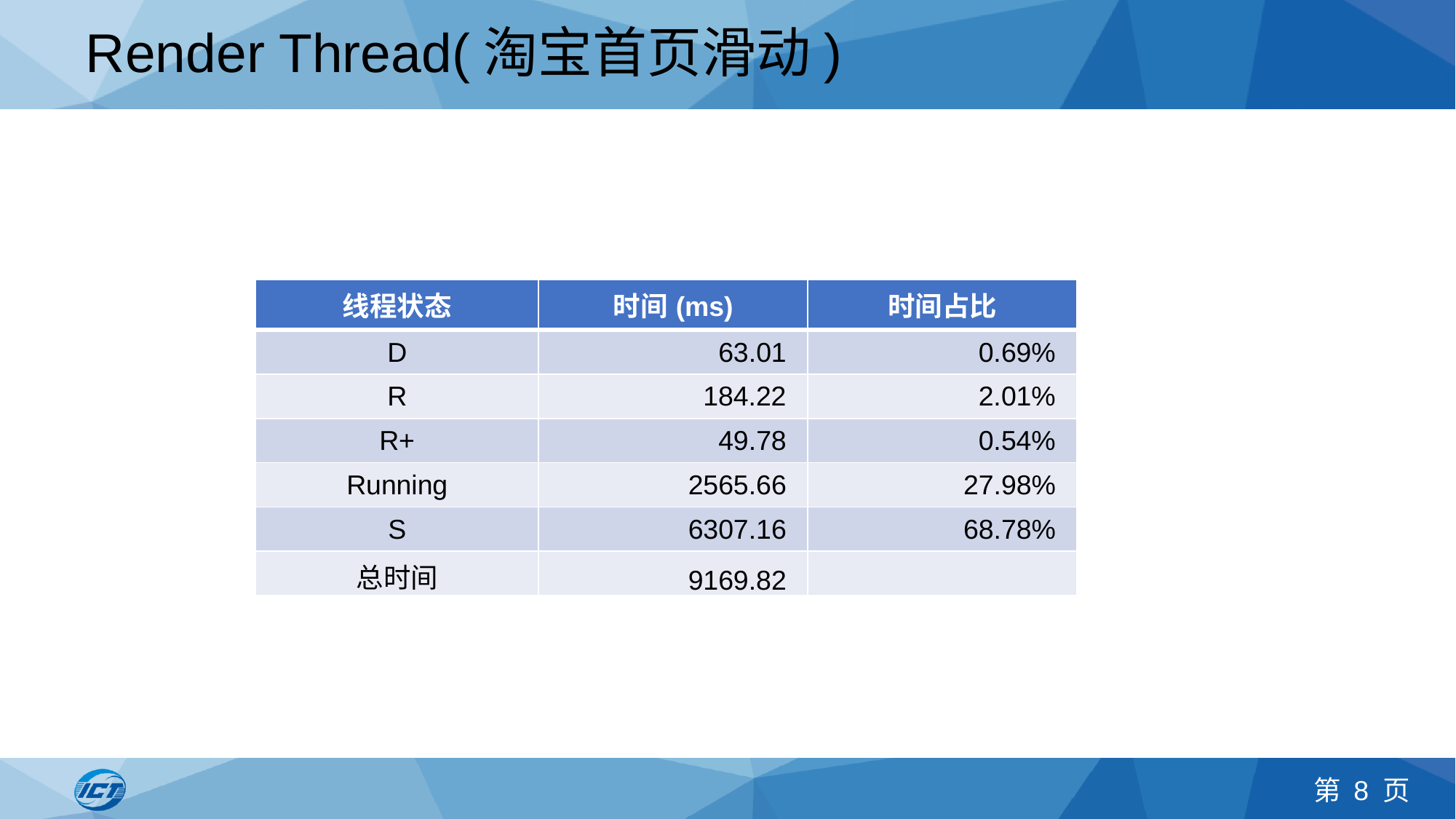

# Render Thread(淘宝首页滑动)
| 线程状态 | 时间(ms) | 时间占比 |
| --- | --- | --- |
| D | 63.01 | 0.69% |
| R | 184.22 | 2.01% |
| R+ | 49.78 | 0.54% |
| Running | 2565.66 | 27.98% |
| S | 6307.16 | 68.78% |
| 总时间 | 9169.82 |  |
第 8 页